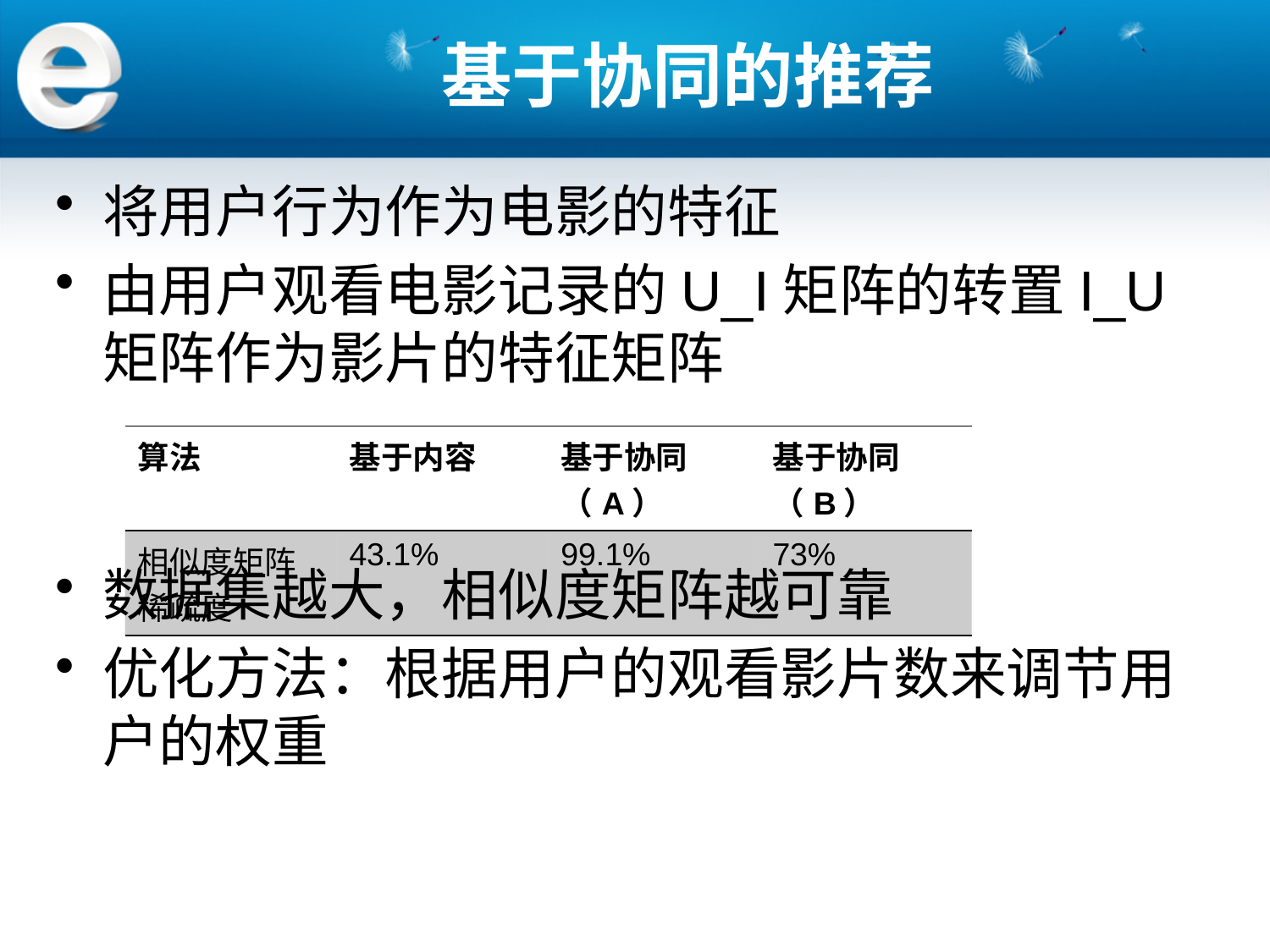

# 基于协同的推荐
将用户行为作为电影的特征
由用户观看电影记录的U_I矩阵的转置I_U矩阵作为影片的特征矩阵

数据集越大，相似度矩阵越可靠
优化方法：根据用户的观看影片数来调节用户的权重
| 算法 | 基于内容 | 基于协同（A） | 基于协同（B） |
| --- | --- | --- | --- |
| 相似度矩阵稀疏度 | 43.1% | 99.1% | 73% |